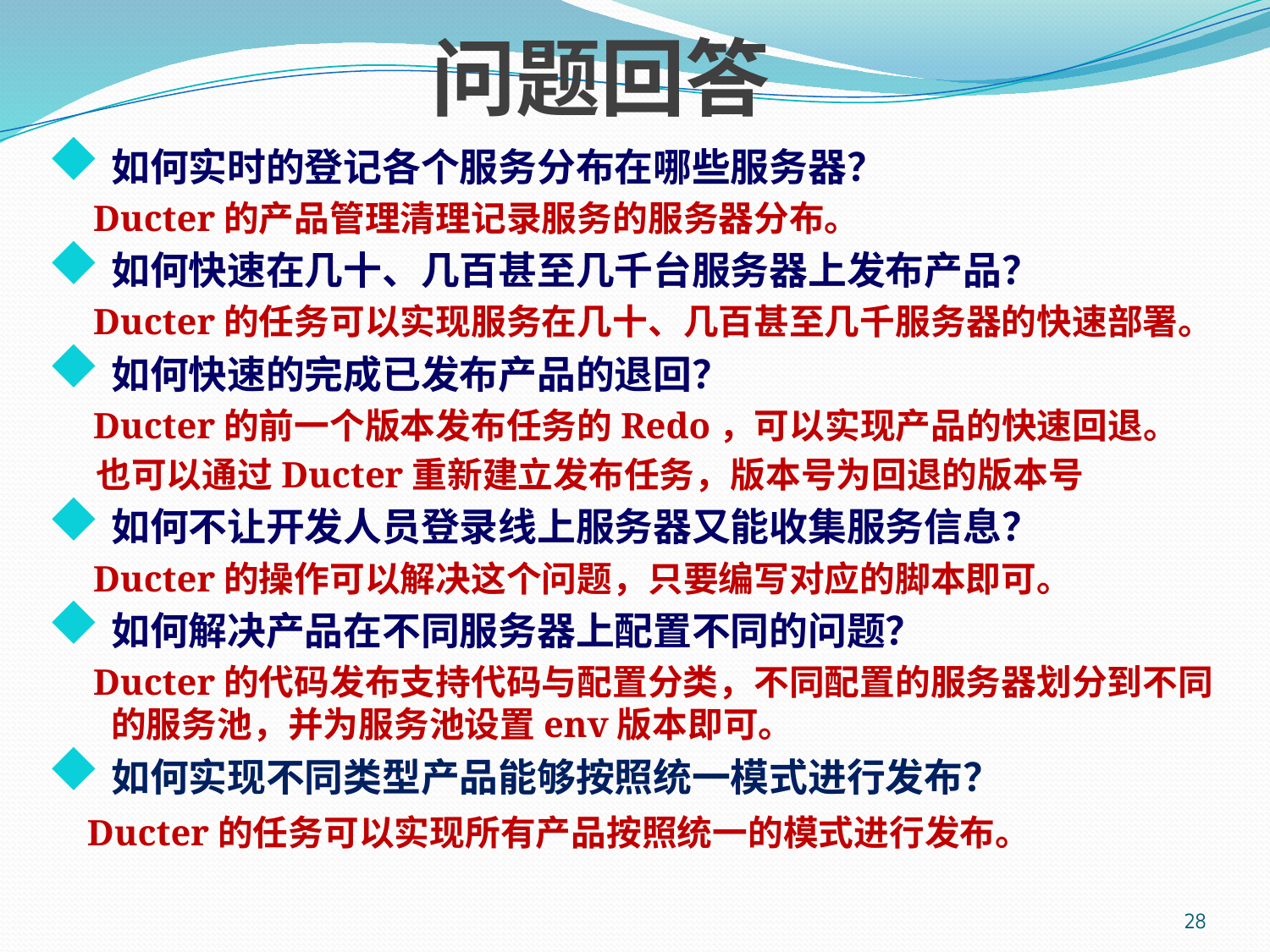

问题回答

如何实时的登记各个服务分布在哪些服务器？
     Ducter的产品管理清理记录服务的服务器分布。
如何快速在几十、几百甚至几千台服务器上发布产品？
     Ducter的任务可以实现服务在几十、几百甚至几千服务器的快速部署。
如何快速的完成已发布产品的退回？
     Ducter的前一个版本发布任务的Redo，可以实现产品的快速回退。
     也可以通过Ducter重新建立发布任务，版本号为回退的版本号
如何不让开发人员登录线上服务器又能收集服务信息？
     Ducter的操作可以解决这个问题，只要编写对应的脚本即可。
如何解决产品在不同服务器上配置不同的问题？
     Ducter的代码发布支持代码与配置分类，不同配置的服务器划分到不同   的服务池，并为服务池设置env版本即可。
如何实现不同类型产品能够按照统一模式进行发布？
    Ducter的任务可以实现所有产品按照统一的模式进行发布。
28